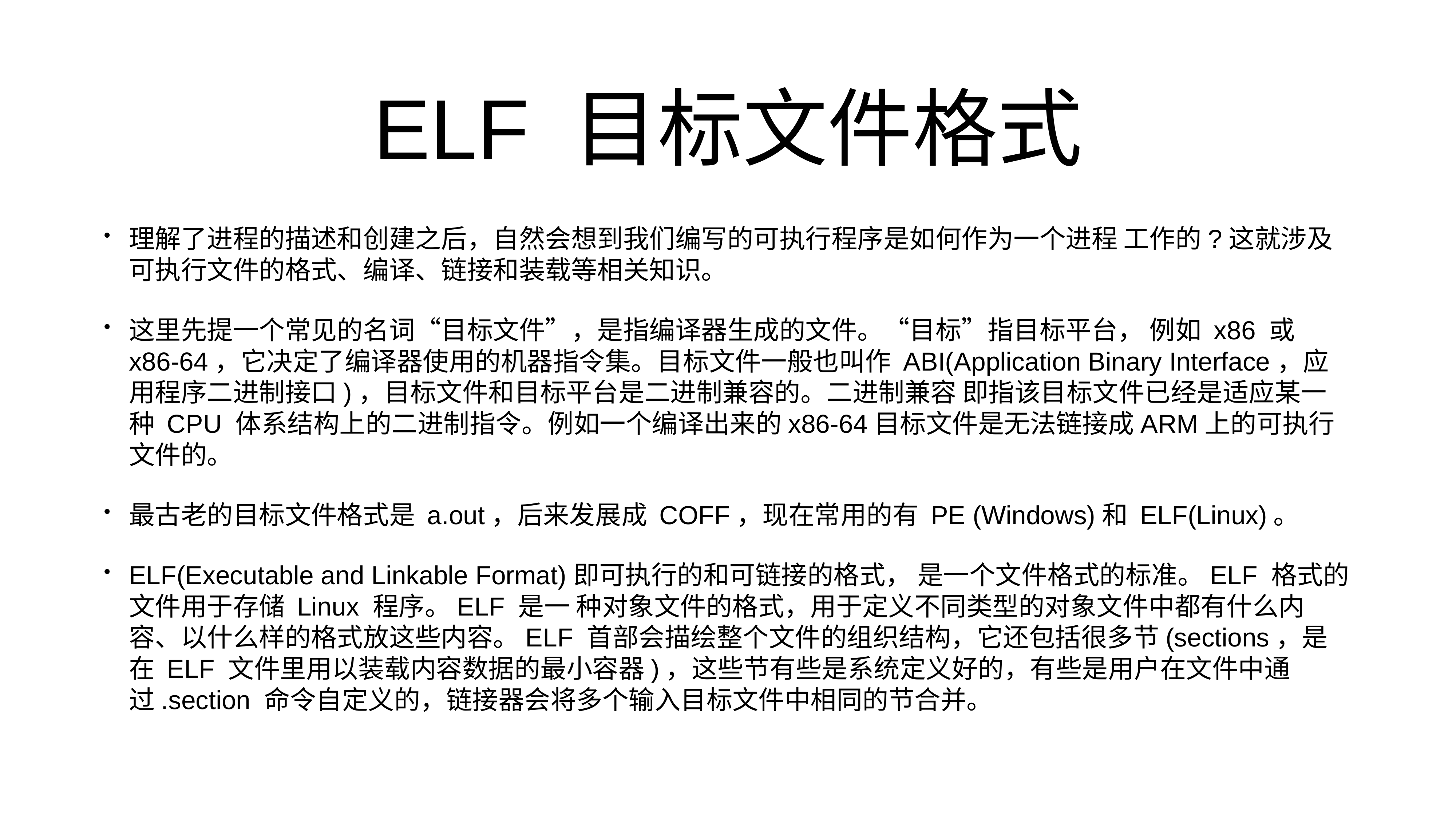

# ELF 目标文件格式
理解了进程的描述和创建之后，自然会想到我们编写的可执行程序是如何作为一个进程 工作的?这就涉及可执行文件的格式、编译、链接和装载等相关知识。
这里先提一个常见的名词“目标文件”，是指编译器生成的文件。“目标”指目标平台， 例如 x86 或 x86-64，它决定了编译器使用的机器指令集。目标文件一般也叫作 ABI(Application Binary Interface，应用程序二进制接口)，目标文件和目标平台是二进制兼容的。二进制兼容 即指该目标文件已经是适应某一种 CPU 体系结构上的二进制指令。例如一个编译出来的x86-64目标文件是无法链接成ARM上的可执行文件的。
最古老的目标文件格式是 a.out，后来发展成 COFF，现在常用的有 PE (Windows)和 ELF(Linux)。
ELF(Executable and Linkable Format)即可执行的和可链接的格式， 是一个文件格式的标准。ELF 格式的文件用于存储 Linux 程序。ELF 是一 种对象文件的格式，用于定义不同类型的对象文件中都有什么内容、以什么样的格式放这些内容。ELF 首部会描绘整个文件的组织结构，它还包括很多节(sections，是在 ELF 文件里用以装载内容数据的最小容器)，这些节有些是系统定义好的，有些是用户在文件中通过.section 命令自定义的，链接器会将多个输入目标文件中相同的节合并。